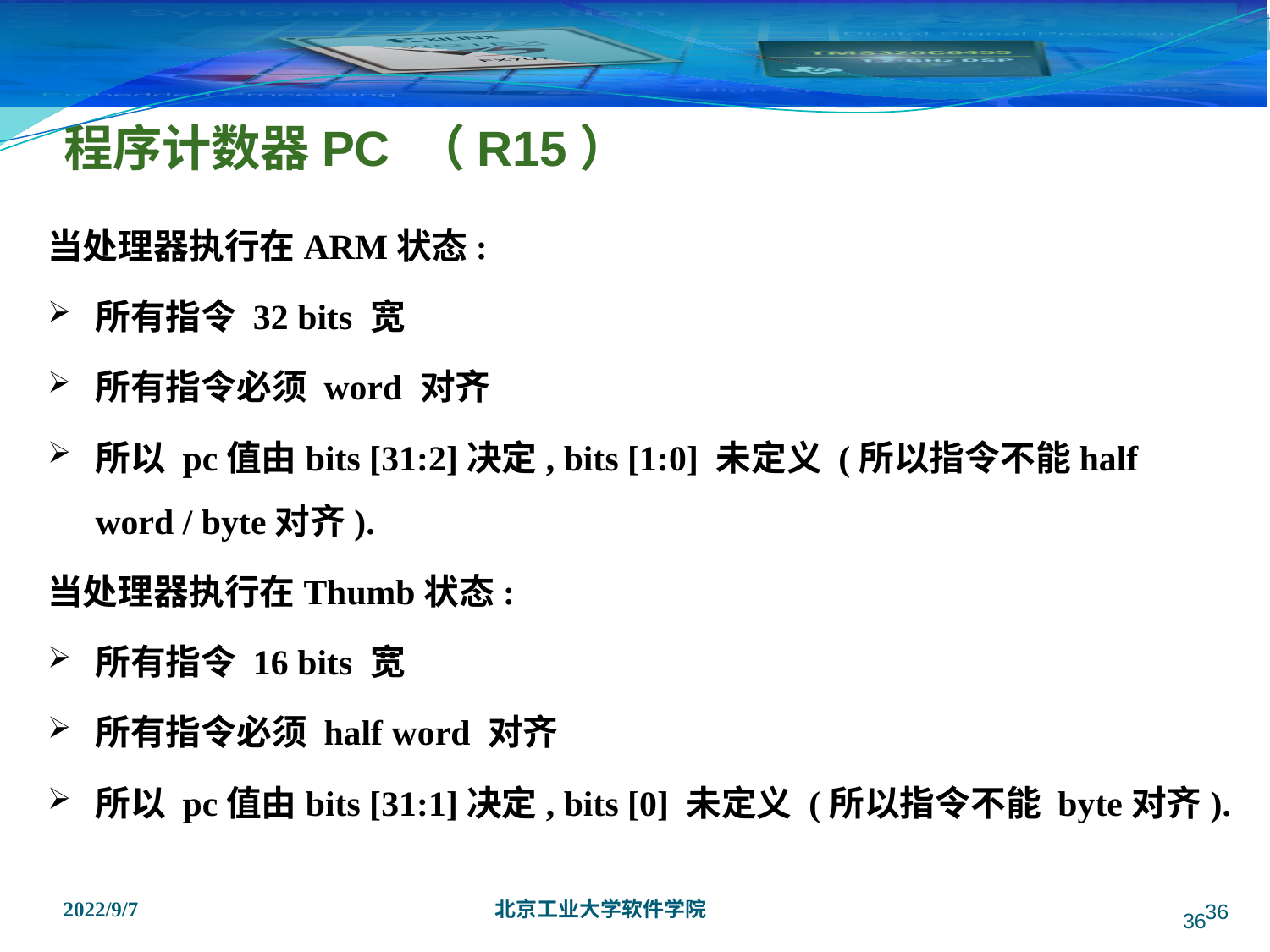

# 程序计数器PC （R15）
当处理器执行在ARM状态:
所有指令 32 bits 宽
所有指令必须 word 对齐
所以 pc值由bits [31:2]决定, bits [1:0] 未定义 (所以指令不能half word / byte对齐).
当处理器执行在Thumb状态:
所有指令 16 bits 宽
所有指令必须 half word 对齐
所以 pc值由bits [31:1]决定, bits [0] 未定义 (所以指令不能 byte对齐).
36